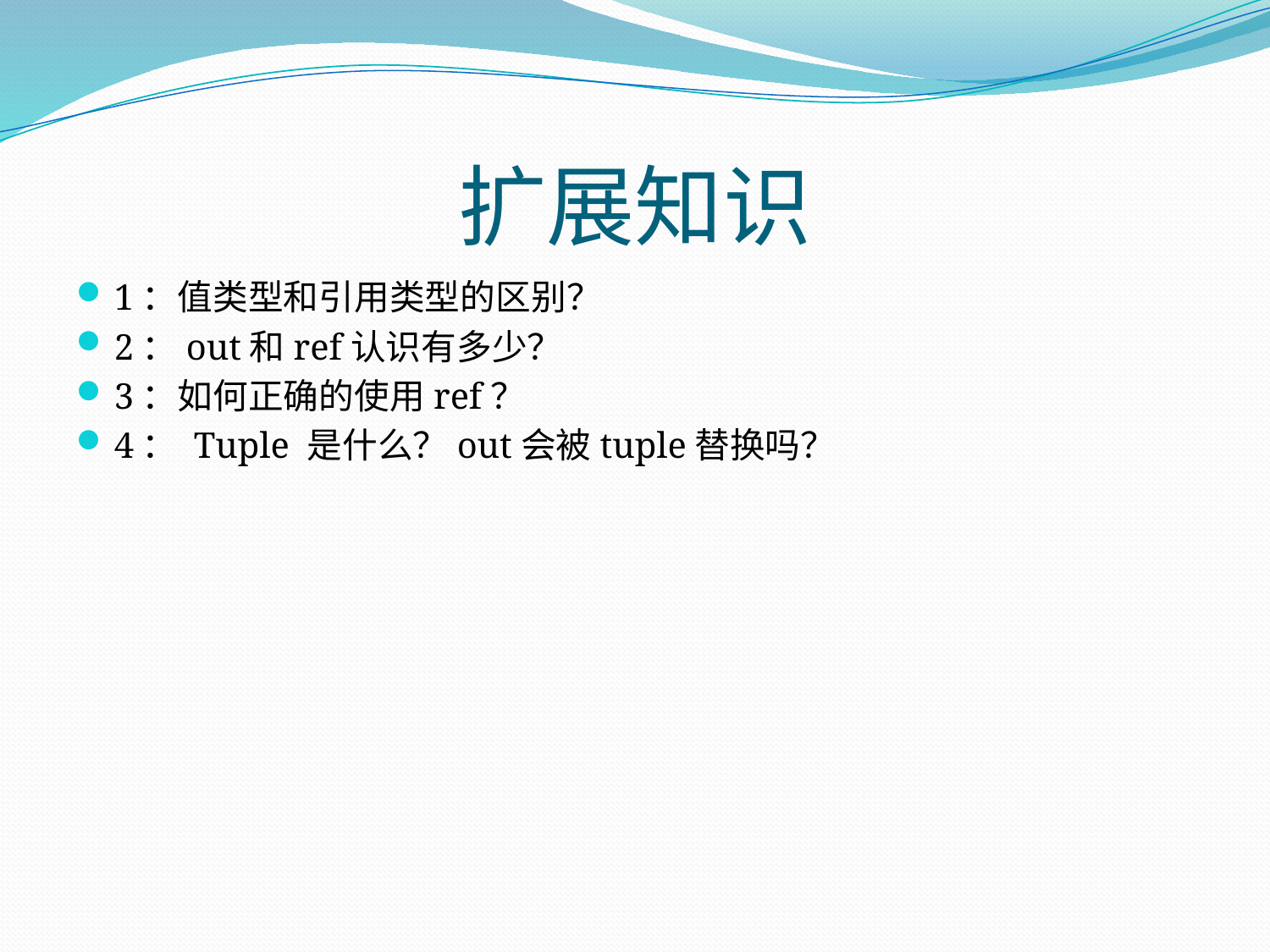

# 扩展知识
1：值类型和引用类型的区别？
2：out和ref认识有多少？
3：如何正确的使用ref？
4： Tuple 是什么？out会被tuple替换吗？